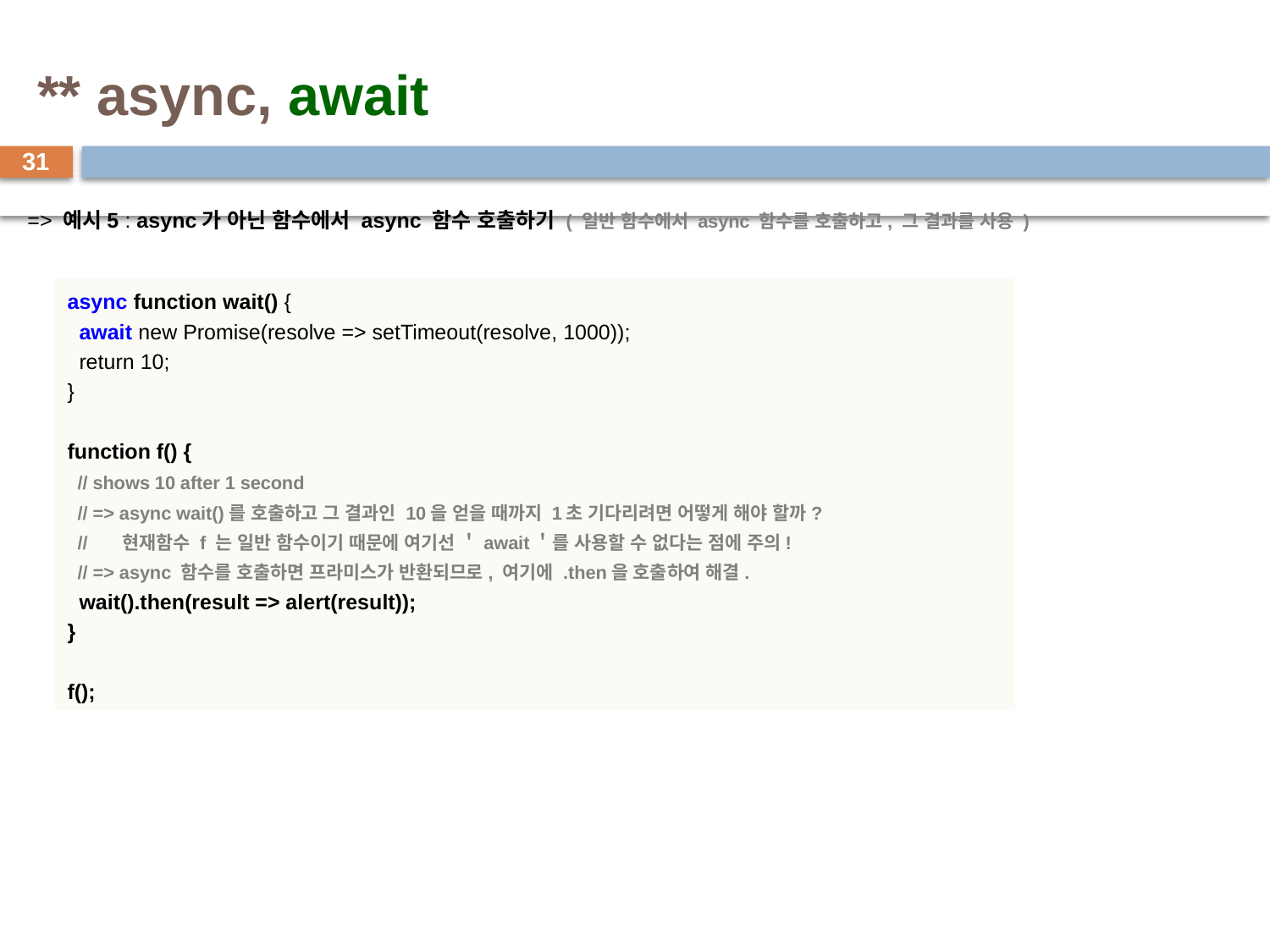

# ** async, await
31
=> 예시5 : async가 아닌 함수에서 async 함수 호출하기 ( 일반 함수에서 async 함수를 호출하고, 그 결과를 사용 )
async function wait() {
  await new Promise(resolve => setTimeout(resolve, 1000));
  return 10;
}

function f() {
  // shows 10 after 1 second
  // => async wait()를 호출하고 그 결과인 10을 얻을 때까지 1초 기다리려면 어떻게 해야 할까?
  //      현재함수 f 는 일반 함수이기 때문에 여기선 ＇await＇를 사용할 수 없다는 점에 주의!
  // => async 함수를 호출하면 프라미스가 반환되므로, 여기에 .then을 호출하여 해결.
  wait().then(result => alert(result));
}

f();